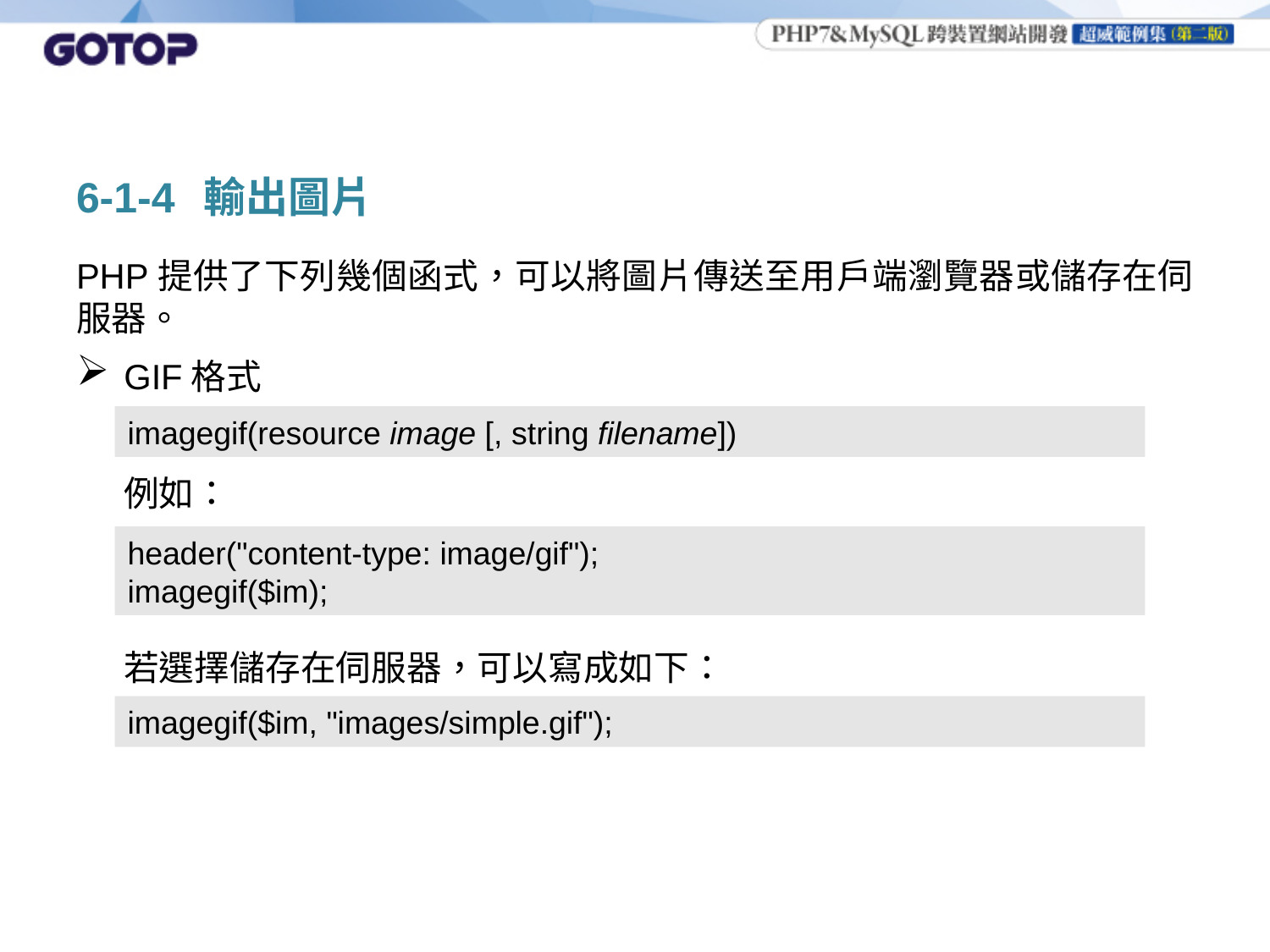

# 6-1-4	輸出圖片
PHP提供了下列幾個函式，可以將圖片傳送至用戶端瀏覽器或儲存在伺服器。
GIF格式

	例如：

	若選擇儲存在伺服器，可以寫成如下：

imagegif(resource image [, string filename])
header("content-type: image/gif");
imagegif($im);
imagegif($im, "images/simple.gif");